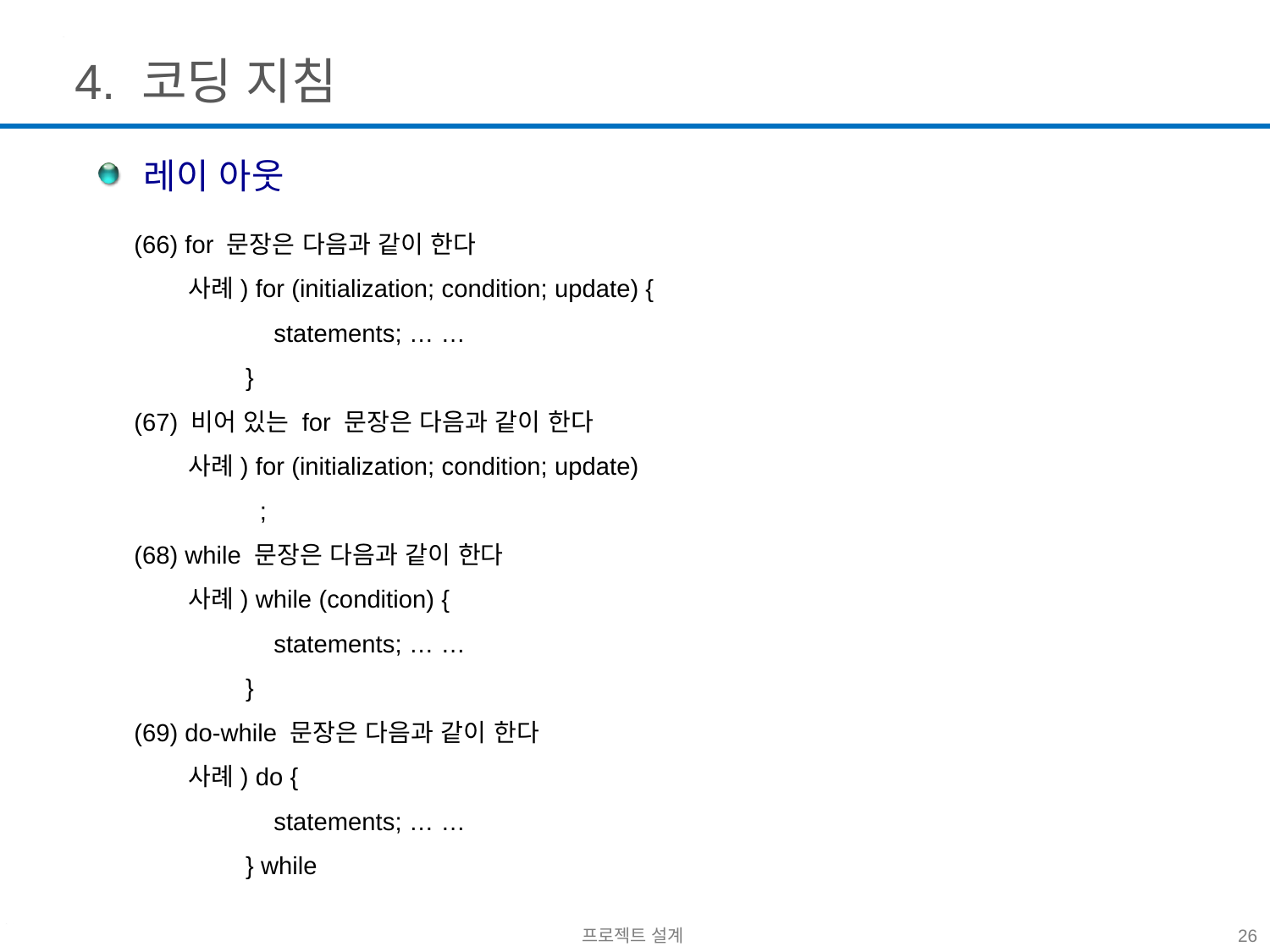

4. 코딩 지침
 레이 아웃
(66) for 문장은 다음과 같이 한다
       사례) for (initialization; condition; update) {
                    statements; … …
                }
(67) 비어 있는 for 문장은 다음과 같이 한다
       사례) for (initialization; condition; update)
                  ;
(68) while 문장은 다음과 같이 한다
       사례) while (condition) {
                    statements; … …
                }
(69) do-while 문장은 다음과 같이 한다
       사례) do {
                    statements; … …
                } while